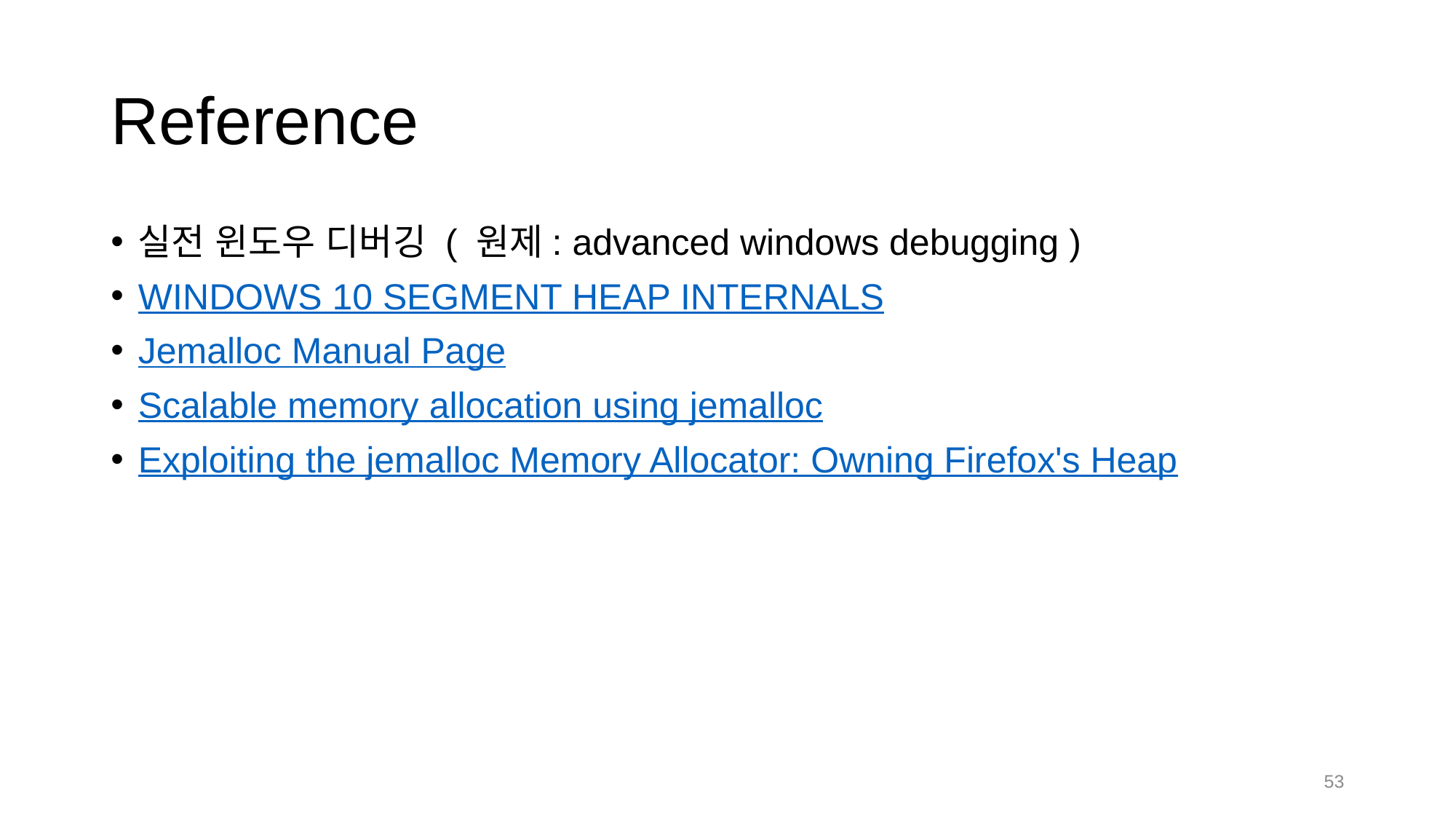

# Reference
실전 윈도우 디버깅 ( 원제: advanced windows debugging )
WINDOWS 10 SEGMENT HEAP INTERNALS
Jemalloc Manual Page
Scalable memory allocation using jemalloc
Exploiting the jemalloc Memory Allocator: Owning Firefox's Heap
53